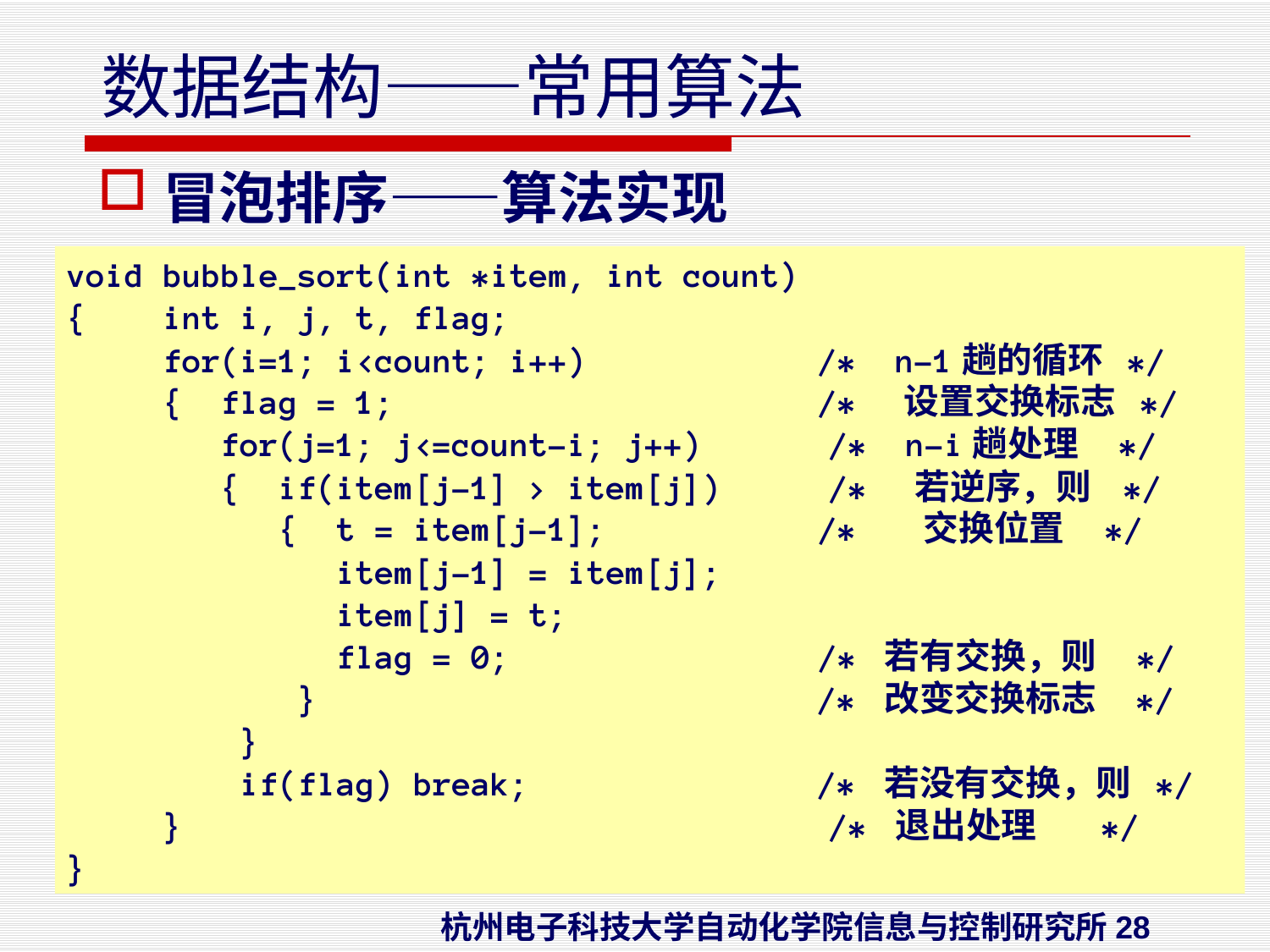

冒泡排序——算法实现
void bubble_sort(int *item, int count)
{    int i, j, t, flag;
     for(i=1; i<count; i++)            /*  n-1趟的循环  */
     {  flag = 1;                      /*  设置交换标志  */
        for(j=1; j<=count-i; j++) 	/*  n-i趟处理    */
        {  if(item[j-1] > item[j])  	/*  若逆序，则   */
           {  t = item[j-1];           /*   交换位置    */
              item[j-1] = item[j];
              item[j] = t;
              flag = 0;                /* 若有交换，则    */
            } 			      /* 改变交换标志    */
         }
         if(flag) break;  		      /* 若没有交换，则  */
     }                        		/* 退出处理       */
}